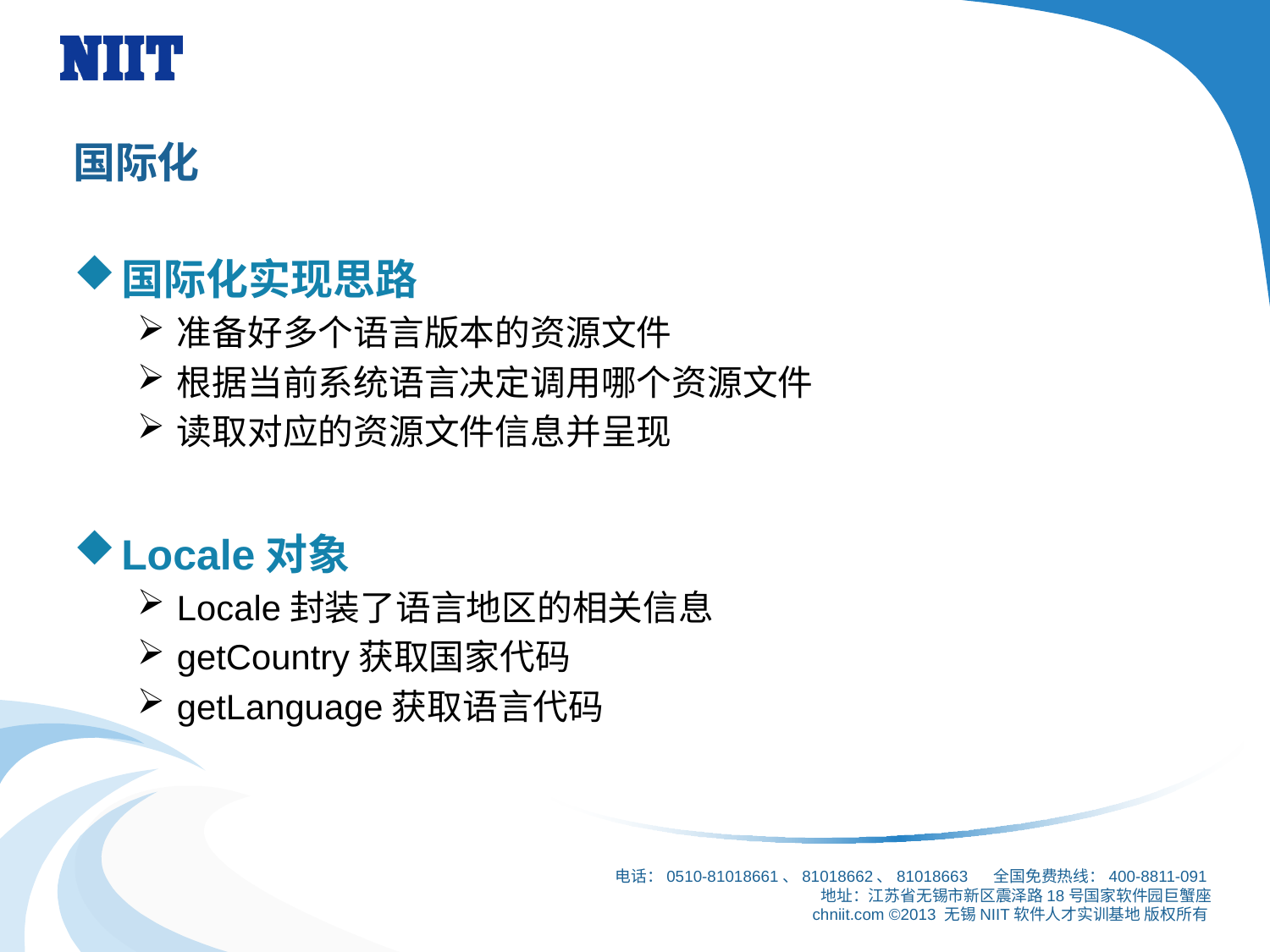

# 国际化
国际化实现思路
准备好多个语言版本的资源文件
根据当前系统语言决定调用哪个资源文件
读取对应的资源文件信息并呈现

Locale对象
Locale封装了语言地区的相关信息
getCountry获取国家代码
getLanguage获取语言代码